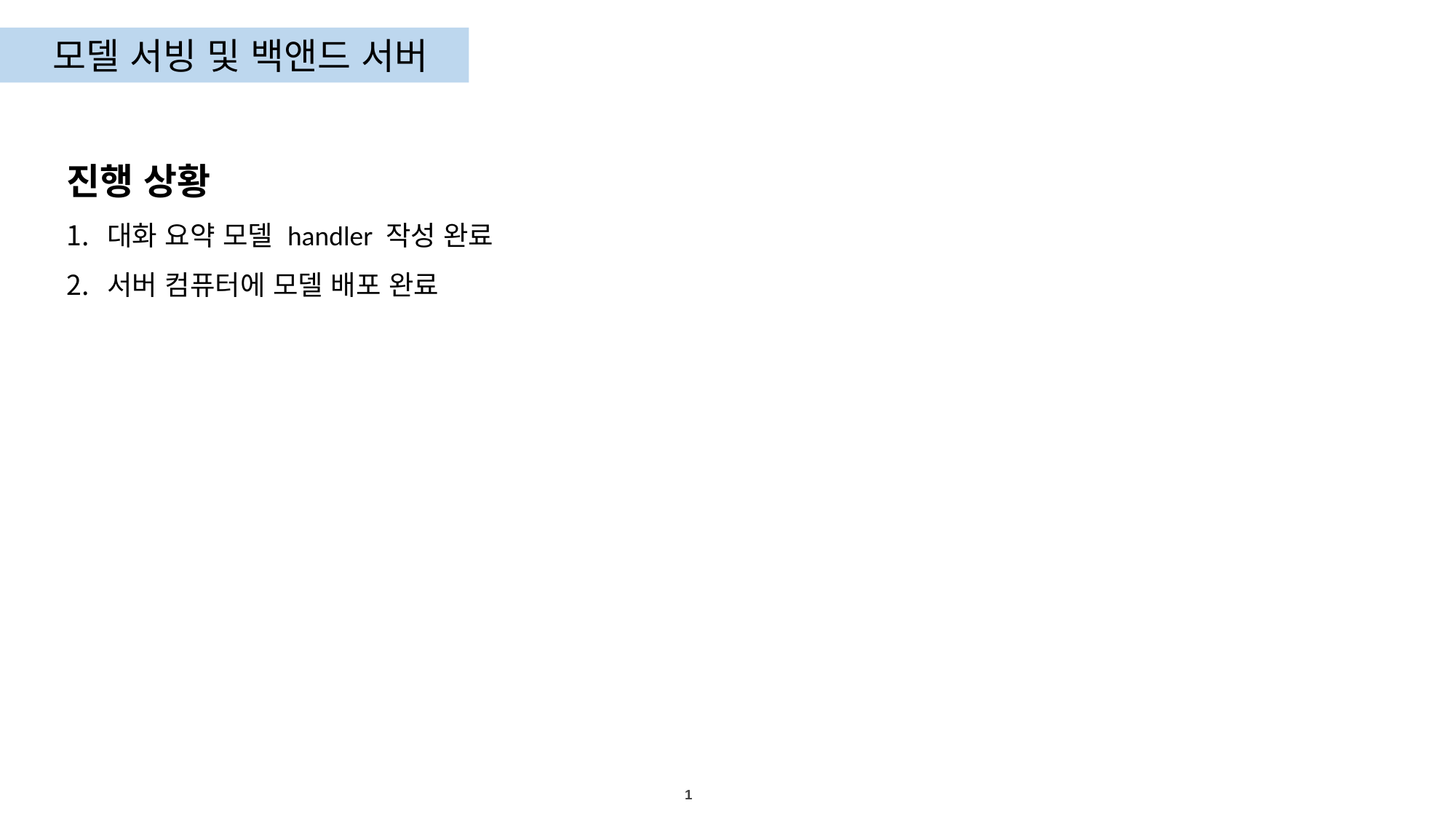

모델 서빙 및 백앤드 서버
진행 상황
대화 요약 모델 handler 작성 완료
서버 컴퓨터에 모델 배포 완료
1